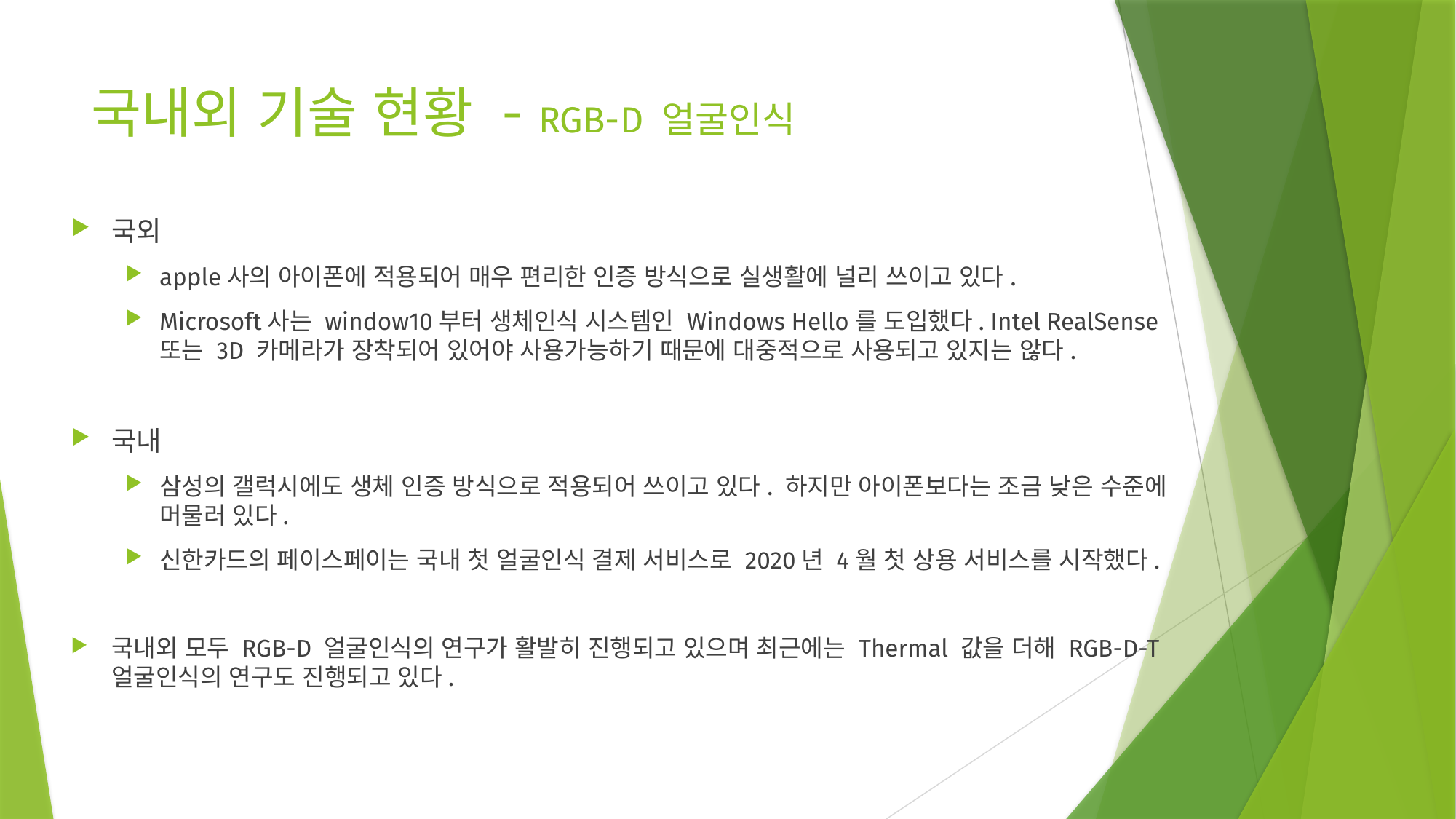

국내외 기술 현황 - RGB-D 얼굴인식

국외
apple사의 아이폰에 적용되어 매우 편리한 인증 방식으로 실생활에 널리 쓰이고 있다.
Microsoft사는 window10부터 생체인식 시스템인 Windows Hello를 도입했다. Intel RealSense 또는 3D 카메라가 장착되어 있어야 사용가능하기 때문에 대중적으로 사용되고 있지는 않다.

국내
삼성의 갤럭시에도 생체 인증 방식으로 적용되어 쓰이고 있다. 하지만 아이폰보다는 조금 낮은 수준에 머물러 있다.
신한카드의 페이스페이는 국내 첫 얼굴인식 결제 서비스로 2020년 4월 첫 상용 서비스를 시작했다.

국내외 모두 RGB-D 얼굴인식의 연구가 활발히 진행되고 있으며 최근에는 Thermal 값을 더해 RGB-D-T 얼굴인식의 연구도 진행되고 있다.